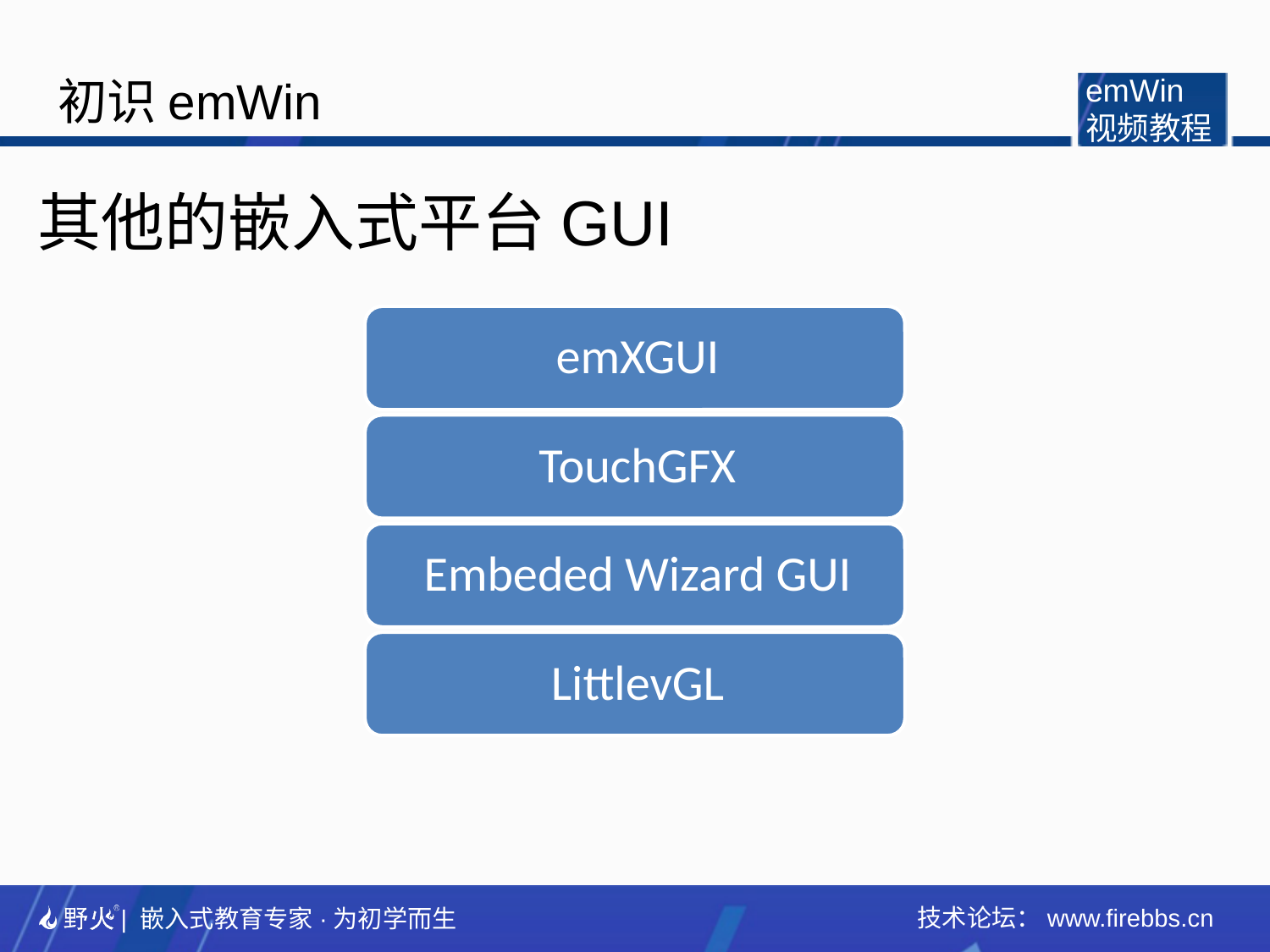

初识emWin
emWin
视频教程
其他的嵌入式平台GUI
emXGUI
TouchGFX
Embeded Wizard GUI
LittlevGL